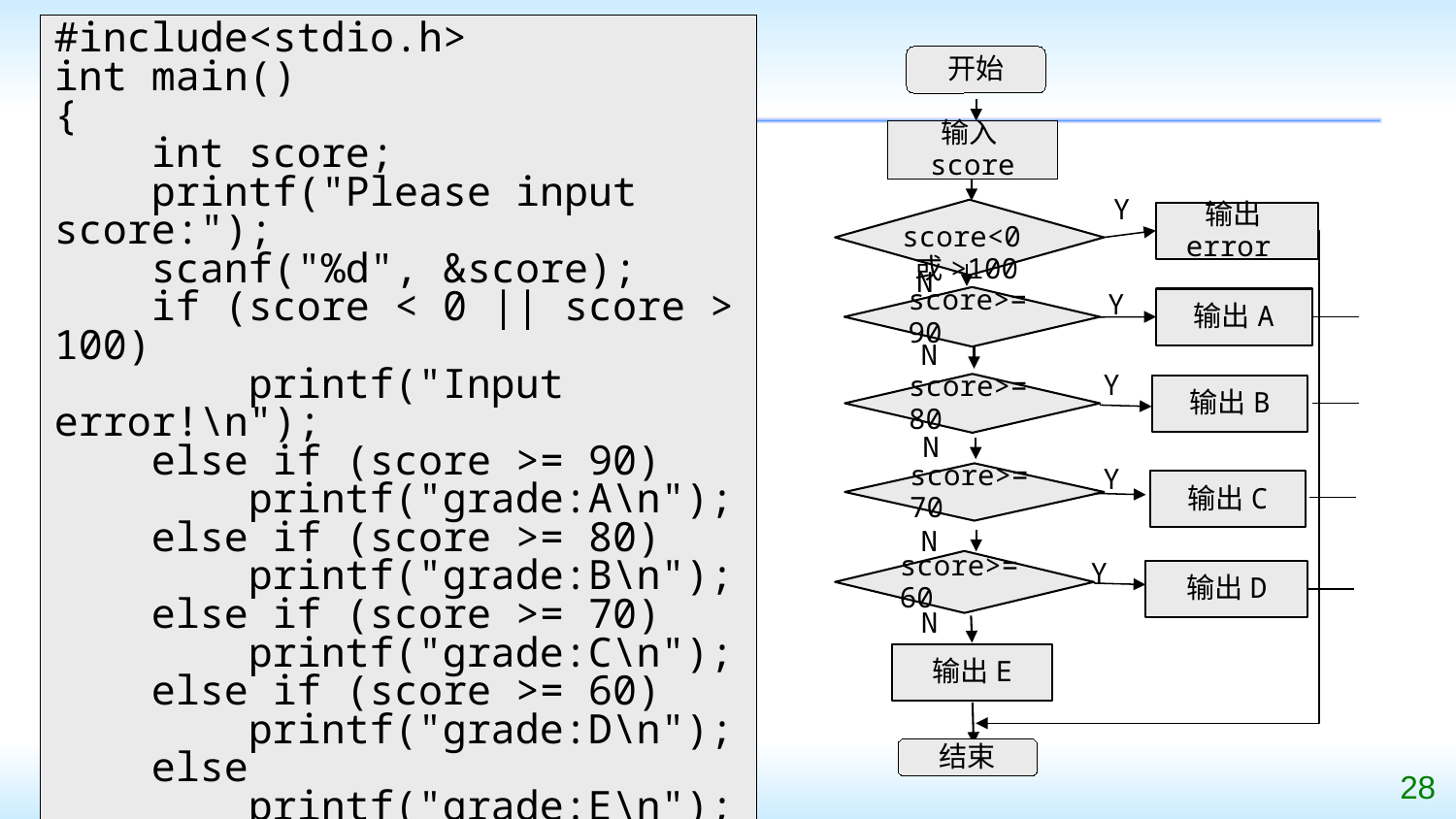

#include<stdio.h>
int main()
{
    int score;
    printf("Please input score:");
    scanf("%d", &score);
    if (score < 0 || score > 100)
        printf("Input error!\n");
    else if (score >= 90)
        printf("grade:A\n");
    else if (score >= 80)
        printf("grade:B\n");
    else if (score >= 70)
        printf("grade:C\n");
    else if (score >= 60)
        printf("grade:D\n");
    else
        printf("grade:E\n");
    return 0;
}
开始
输入score
Y
 score<0
 或>100
输出error
N
Y
score>=90
输出A
N
Y
score>=80
输出B
N
Y
score>=70
输出C
N
score>=60
Y
输出D
N
输出E
结束
28